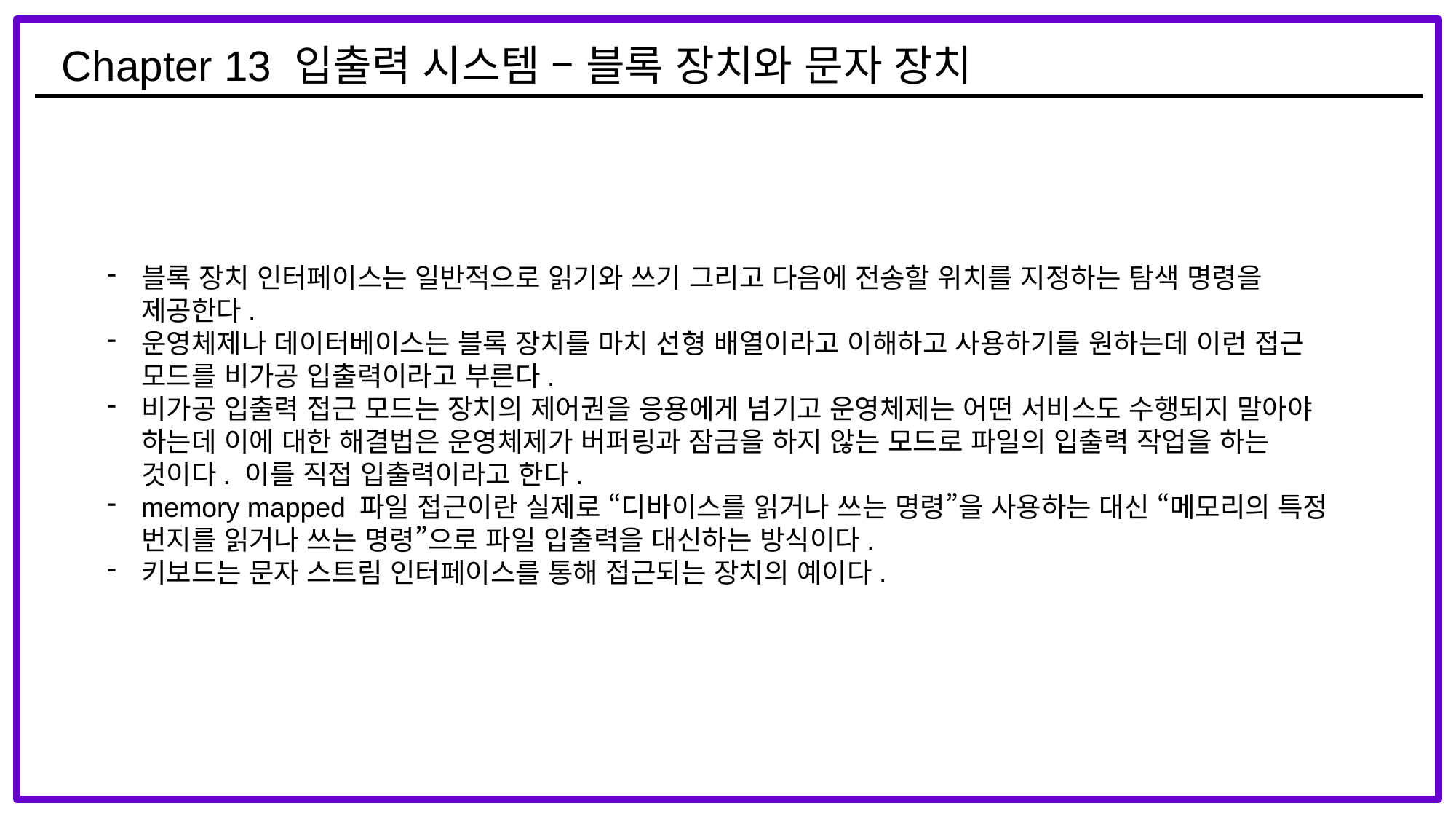

Chapter 13 입출력 시스템 – 블록 장치와 문자 장치
블록 장치 인터페이스는 일반적으로 읽기와 쓰기 그리고 다음에 전송할 위치를 지정하는 탐색 명령을 제공한다.
운영체제나 데이터베이스는 블록 장치를 마치 선형 배열이라고 이해하고 사용하기를 원하는데 이런 접근 모드를 비가공 입출력이라고 부른다.
비가공 입출력 접근 모드는 장치의 제어권을 응용에게 넘기고 운영체제는 어떤 서비스도 수행되지 말아야 하는데 이에 대한 해결법은 운영체제가 버퍼링과 잠금을 하지 않는 모드로 파일의 입출력 작업을 하는 것이다. 이를 직접 입출력이라고 한다.
memory mapped 파일 접근이란 실제로 “디바이스를 읽거나 쓰는 명령”을 사용하는 대신 “메모리의 특정 번지를 읽거나 쓰는 명령”으로 파일 입출력을 대신하는 방식이다.
키보드는 문자 스트림 인터페이스를 통해 접근되는 장치의 예이다.